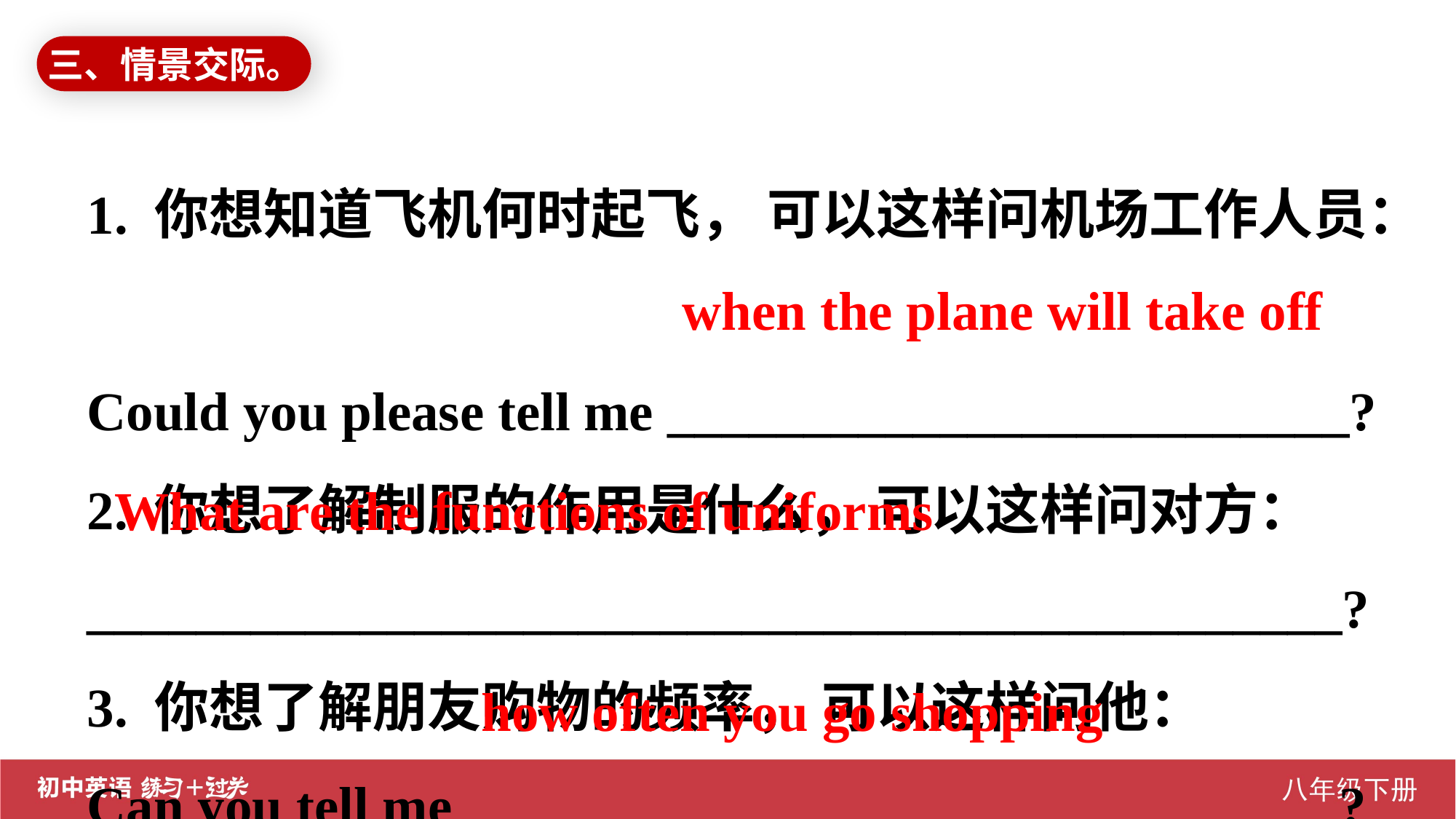

三、情景交际。
1. 你想知道飞机何时起飞， 可以这样问机场工作人员：
Could you please tell me _________________________?
2. 你想了解制服的作用是什么， 可以这样问对方：
______________________________________________?
3. 你想了解朋友购物的频率， 可以这样问他：
Can you tell me ________________________________?
when the plane will take off
What are the functions of uniforms
how often you go shopping